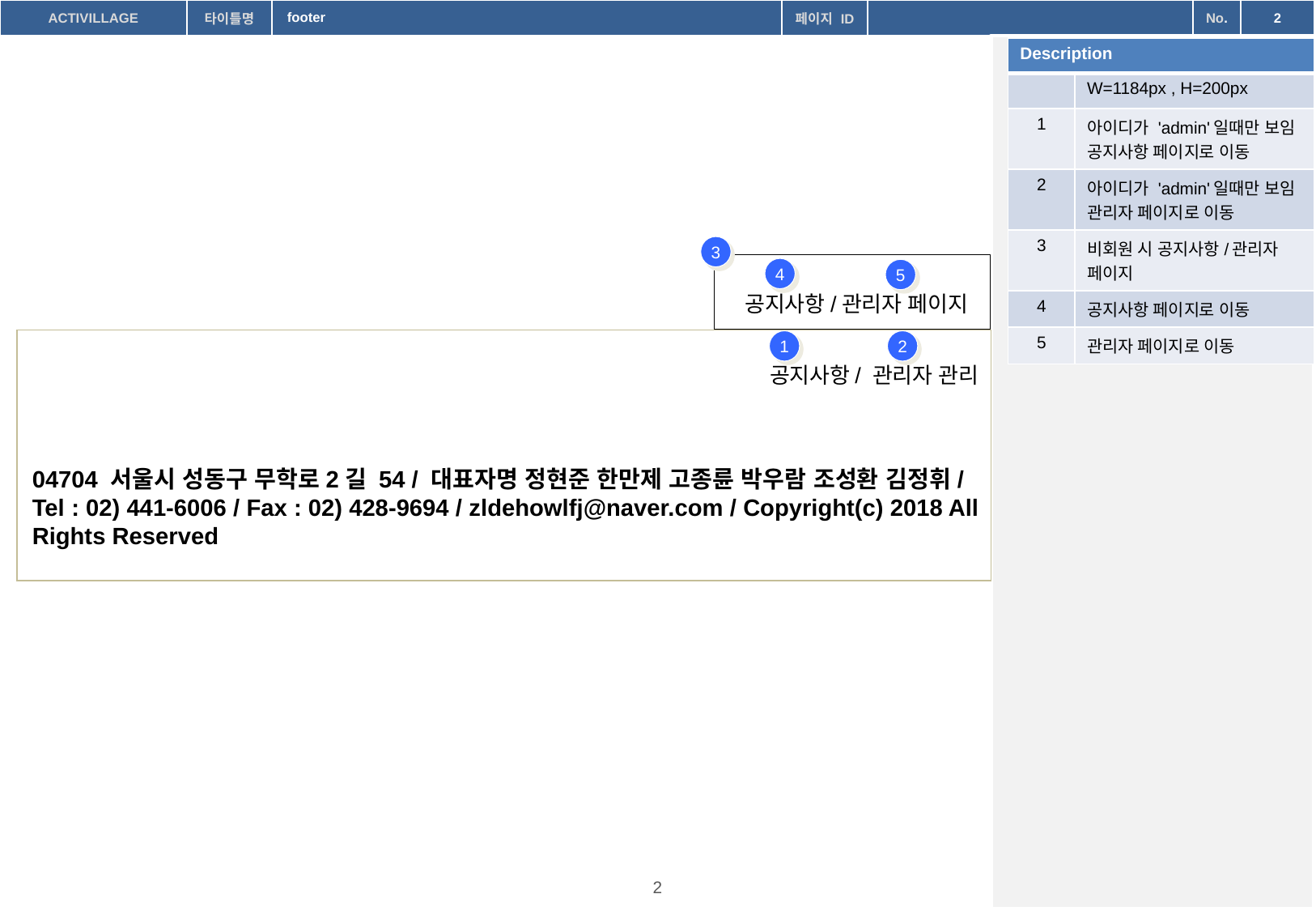

footer

| Description |  |
| --- | --- |
|  | W=1184px , H=200px |
| 1 | 아이디가 'admin'일때만 보임 공지사항 페이지로 이동 |
| 2 | 아이디가 'admin'일때만 보임 관리자 페이지로 이동 |
| 3 | 비회원 시 공지사항/관리자 페이지 |
| 4 | 공지사항 페이지로 이동 |
| 5 | 관리자 페이지로 이동 |
3

4
5
공지사항/관리자 페이지

1
2
공지사항/ 관리자 관리
04704 서울시 성동구 무학로2길 54 / 대표자명 정현준 한만제 고종륜 박우람 조성환 김정휘/ Tel : 02) 441-6006 / Fax : 02) 428-9694 / zldehowlfj@naver.com / Copyright(c) 2018 All Rights Reserved